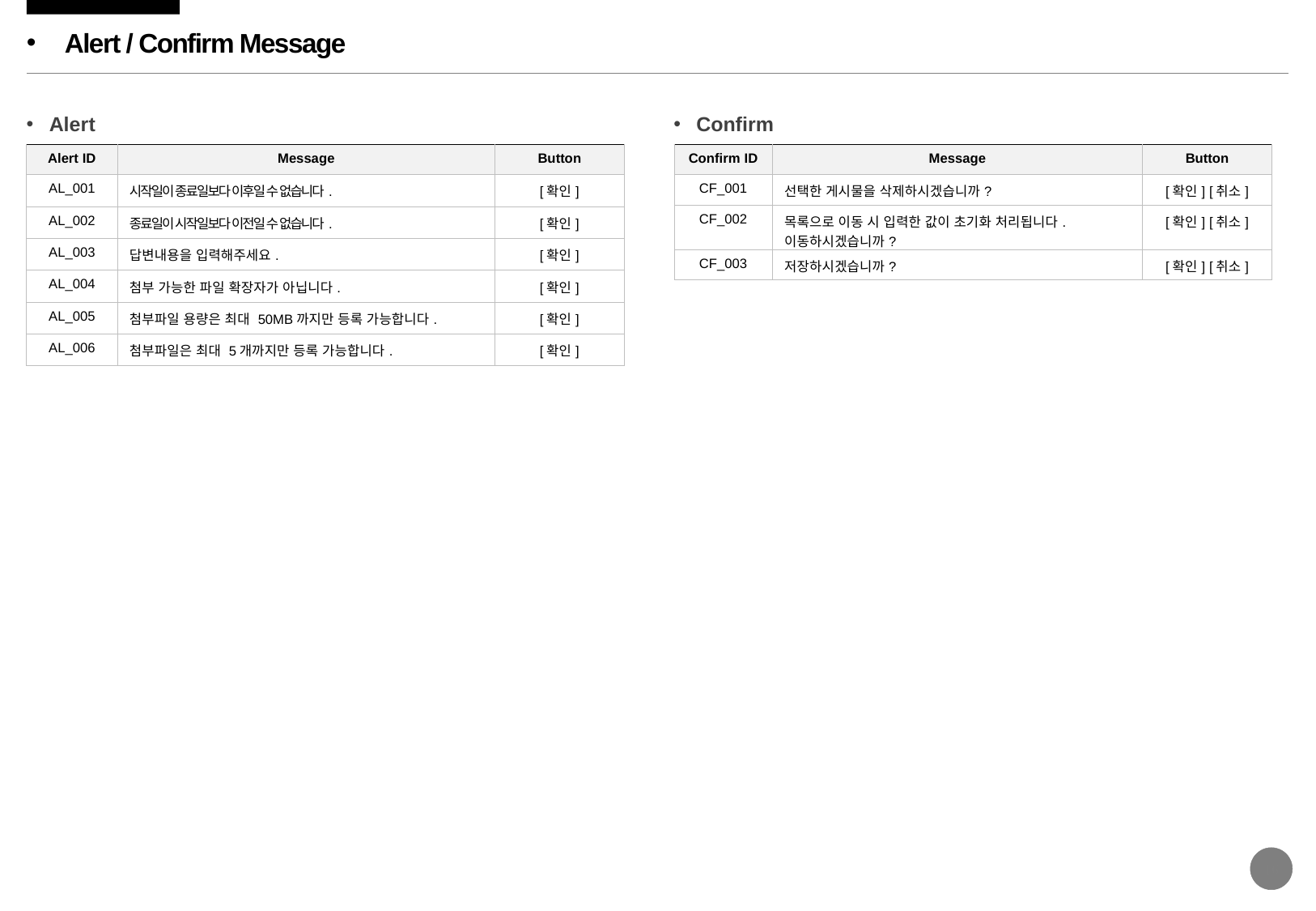

Alert / Confirm Message
Alert
Confirm
| Alert ID | Message | Button |
| --- | --- | --- |
| AL\_001 | 시작일이 종료일보다 이후일 수 없습니다. | [확인] |
| AL\_002 | 종료일이 시작일보다 이전일 수 없습니다. | [확인] |
| AL\_003 | 답변내용을 입력해주세요. | [확인] |
| AL\_004 | 첨부 가능한 파일 확장자가 아닙니다. | [확인] |
| AL\_005 | 첨부파일 용량은 최대 50MB까지만 등록 가능합니다. | [확인] |
| AL\_006 | 첨부파일은 최대 5개까지만 등록 가능합니다. | [확인] |
| Confirm ID | Message | Button |
| --- | --- | --- |
| CF\_001 | 선택한 게시물을 삭제하시겠습니까? | [확인] [취소] |
| CF\_002 | 목록으로 이동 시 입력한 값이 초기화 처리됩니다. 이동하시겠습니까? | [확인] [취소] |
| CF\_003 | 저장하시겠습니까? | [확인] [취소] |
16